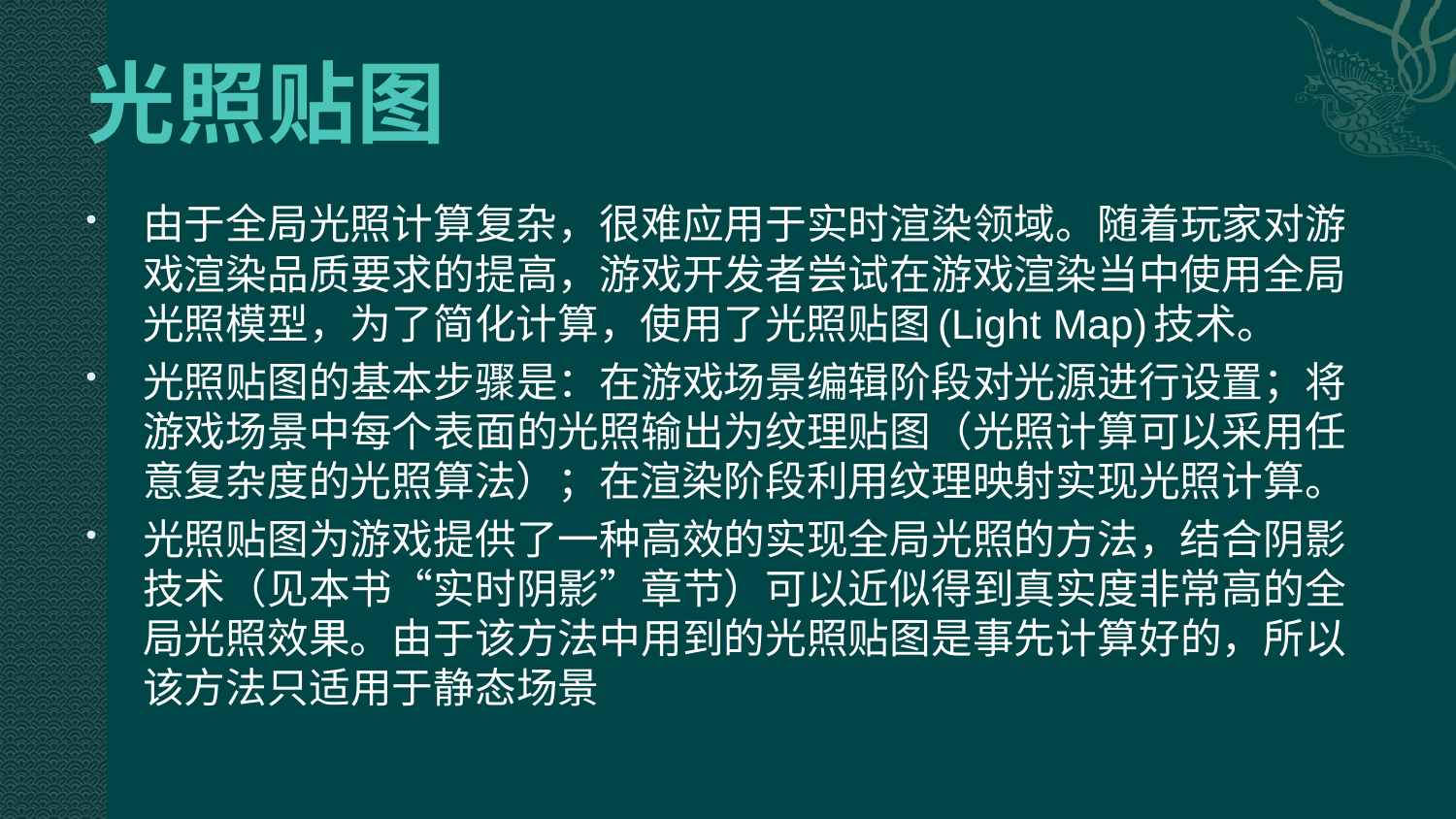

# 光照贴图
由于全局光照计算复杂，很难应用于实时渲染领域。随着玩家对游戏渲染品质要求的提高，游戏开发者尝试在游戏渲染当中使用全局光照模型，为了简化计算，使用了光照贴图(Light Map)技术。
光照贴图的基本步骤是：在游戏场景编辑阶段对光源进行设置；将游戏场景中每个表面的光照输出为纹理贴图（光照计算可以采用任意复杂度的光照算法）；在渲染阶段利用纹理映射实现光照计算。
光照贴图为游戏提供了一种高效的实现全局光照的方法，结合阴影技术（见本书“实时阴影”章节）可以近似得到真实度非常高的全局光照效果。由于该方法中用到的光照贴图是事先计算好的，所以该方法只适用于静态场景